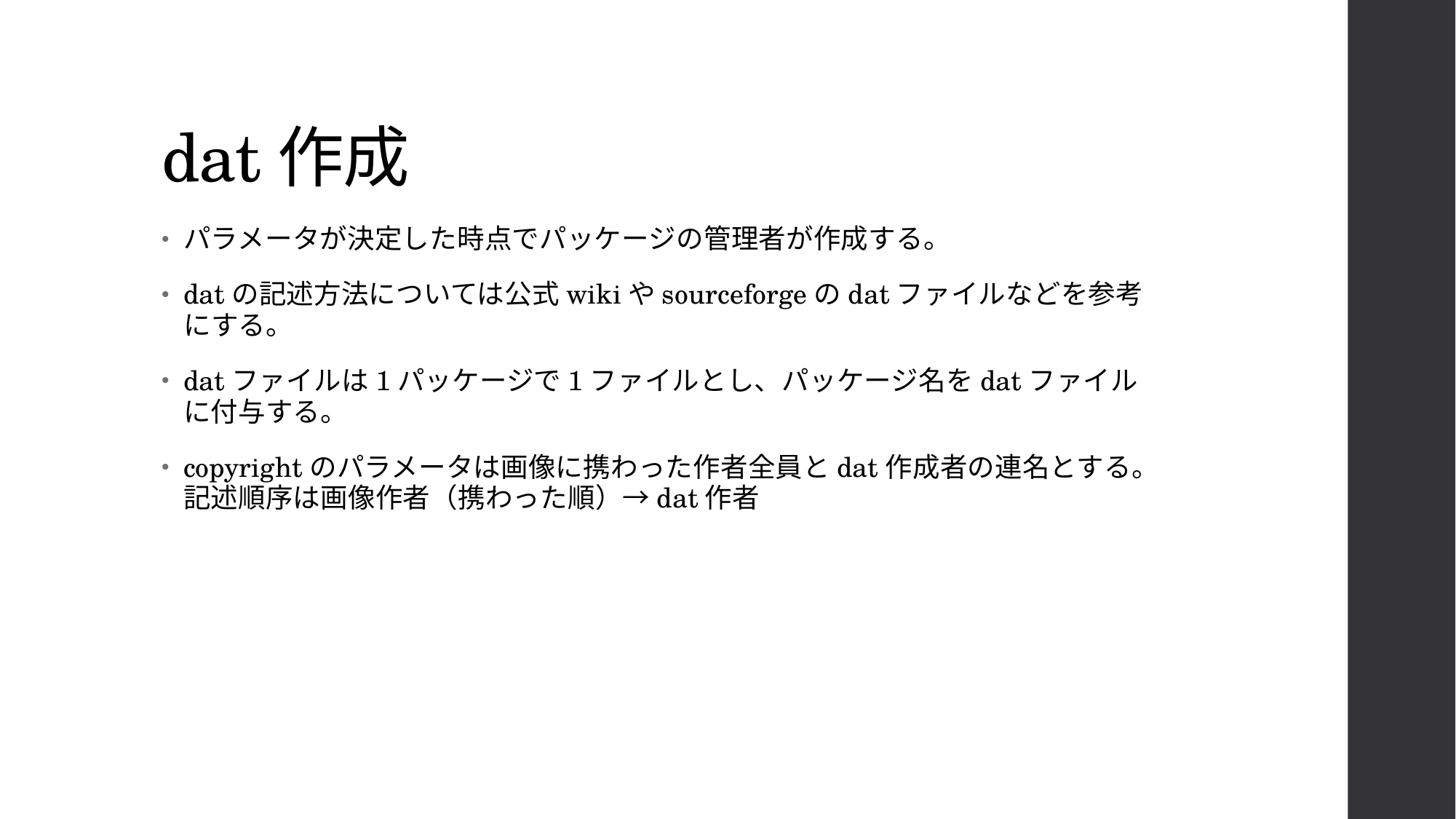

# dat作成
パラメータが決定した時点でパッケージの管理者が作成する。
datの記述方法については公式wikiやsourceforgeのdatファイルなどを参考にする。
datファイルは1パッケージで1ファイルとし、パッケージ名をdatファイルに付与する。
copyrightのパラメータは画像に携わった作者全員とdat作成者の連名とする。記述順序は画像作者（携わった順）→dat作者